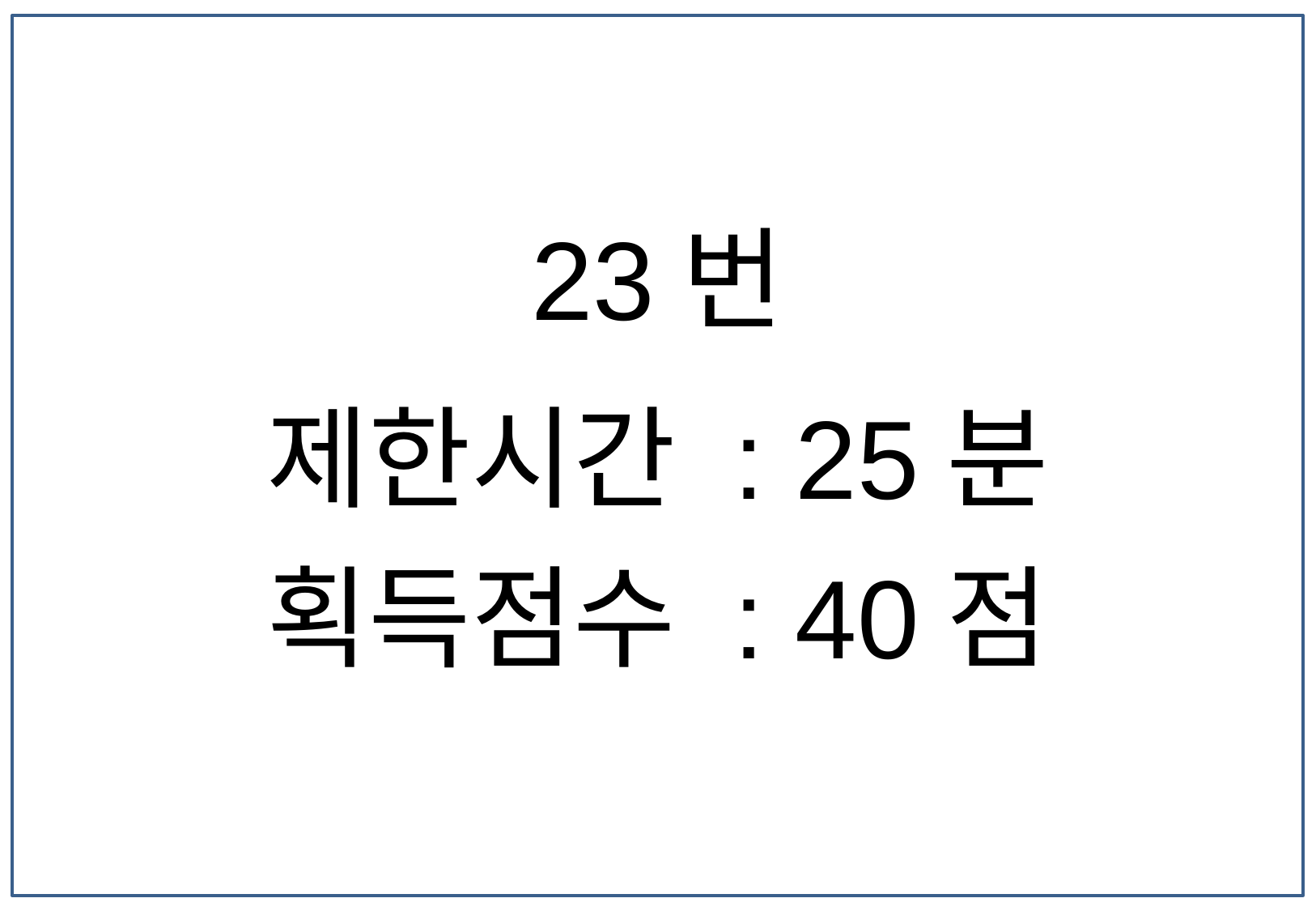

23번
제한시간 : 25분
획득점수 : 40점